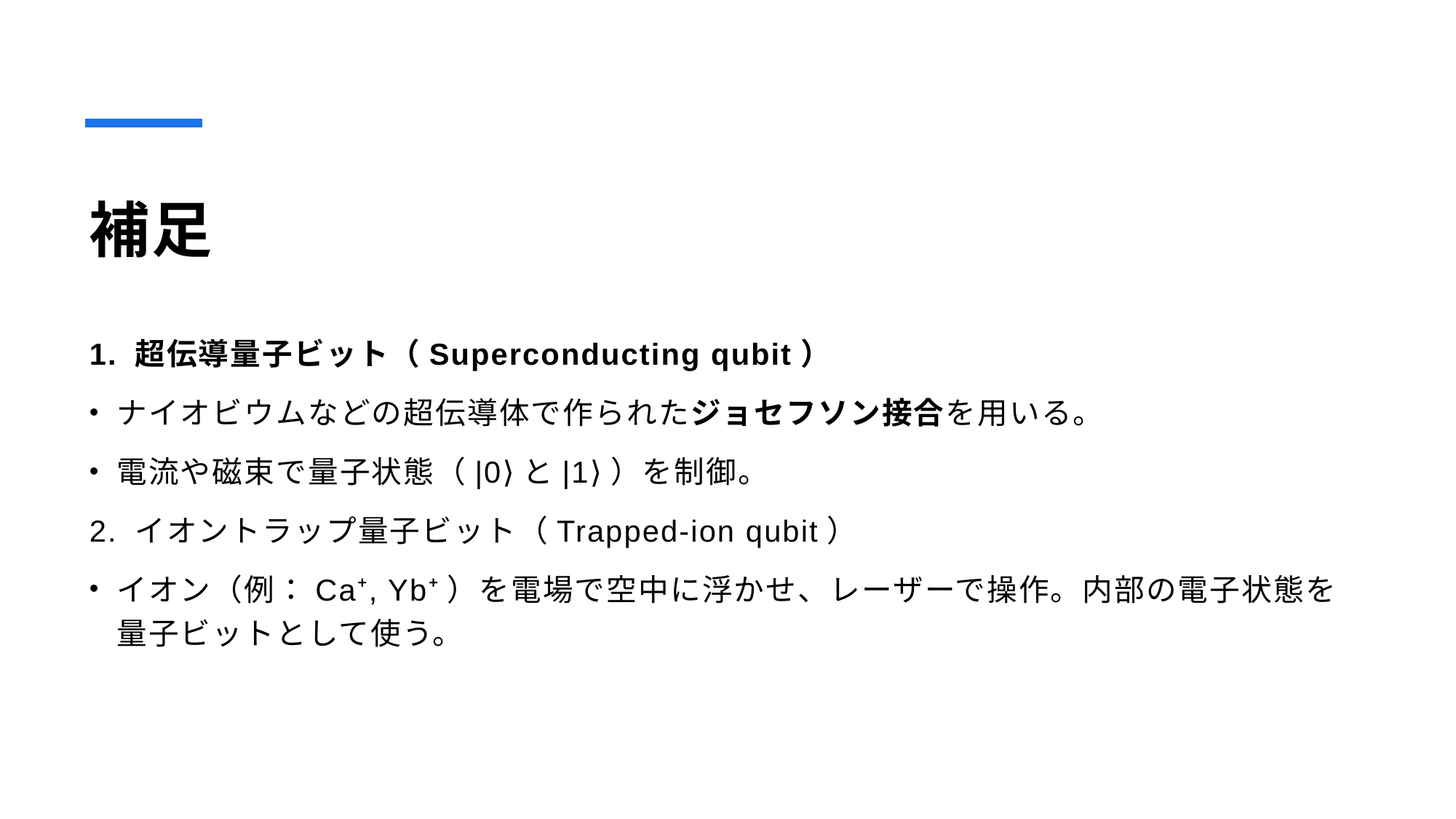

# 補足
1. 超伝導量子ビット（Superconducting qubit）
ナイオビウムなどの超伝導体で作られたジョセフソン接合を用いる。
電流や磁束で量子状態（|0⟩と|1⟩）を制御。
2. イオントラップ量子ビット（Trapped-ion qubit）
イオン（例：Ca⁺, Yb⁺）を電場で空中に浮かせ、レーザーで操作。内部の電子状態を量子ビットとして使う。